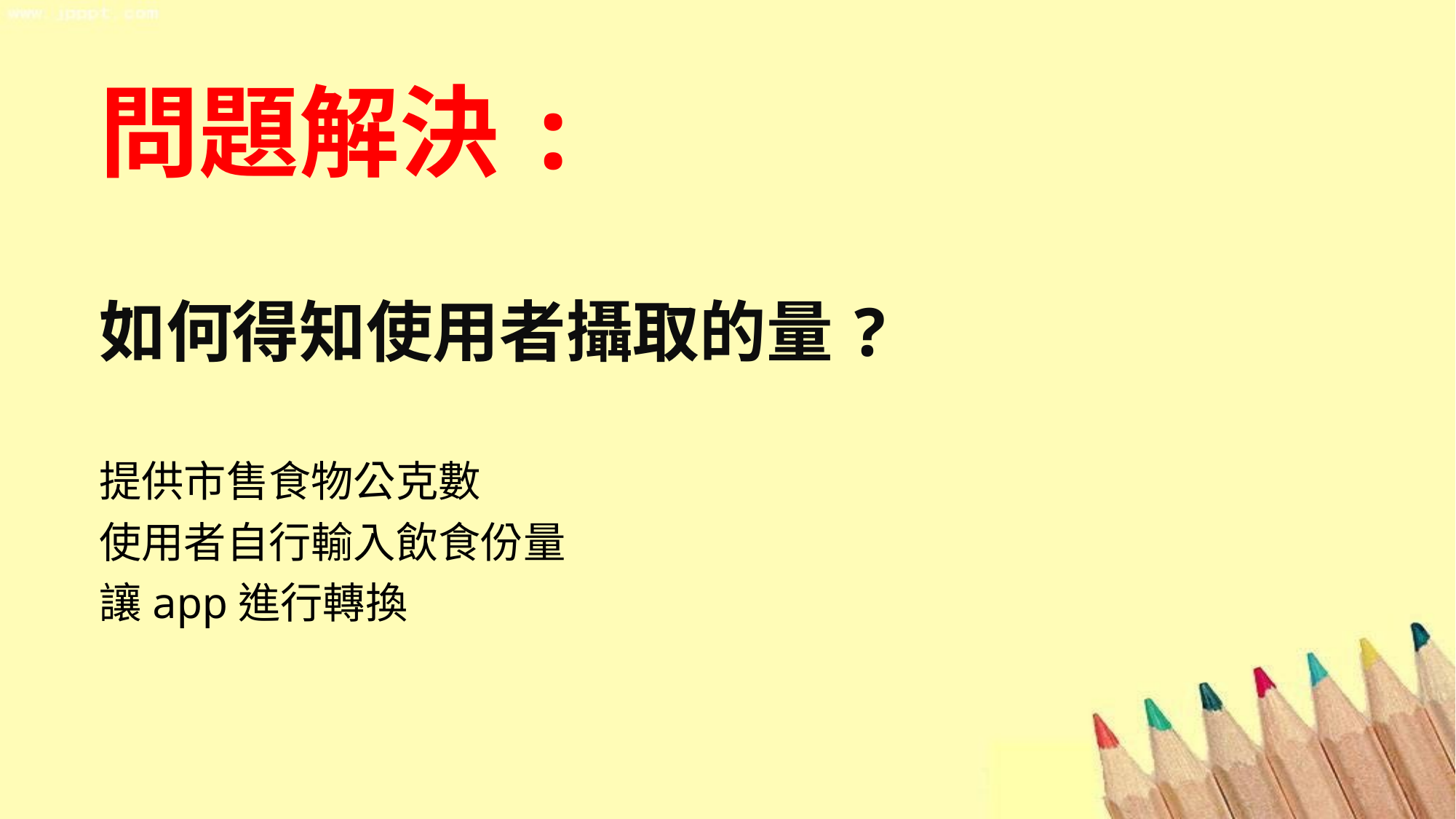

問題解決:

如何得知使用者攝取的量?

提供市售食物公克數
使用者自行輸入飲食份量
讓app進行轉換